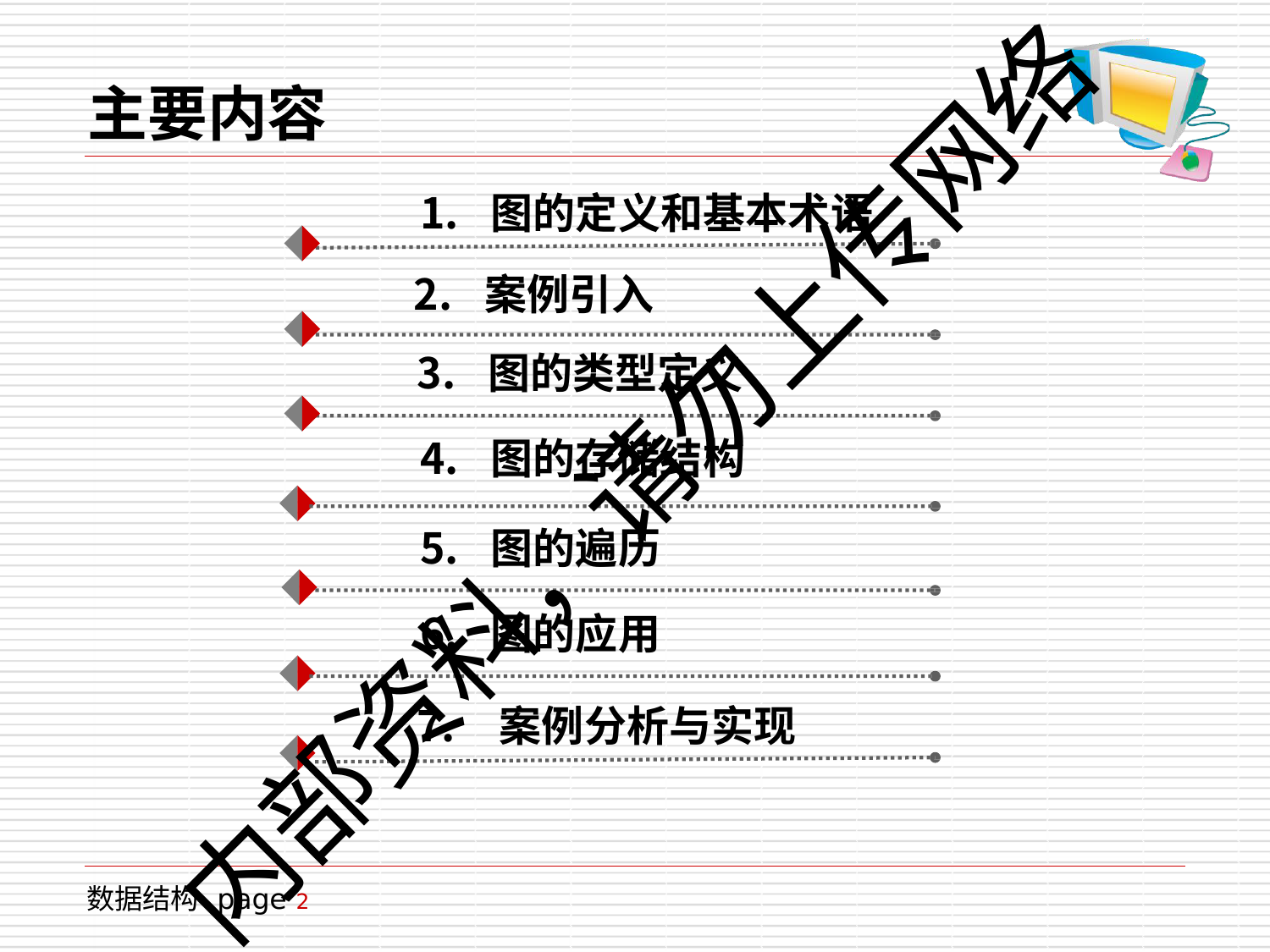

# 主要内容

图的定义和基本术语
案例引入
图的类型定义
图的存储结构
图的遍历
图的应用
案例分析与实现

内部资料，请勿上传网络

数据结构 page 2